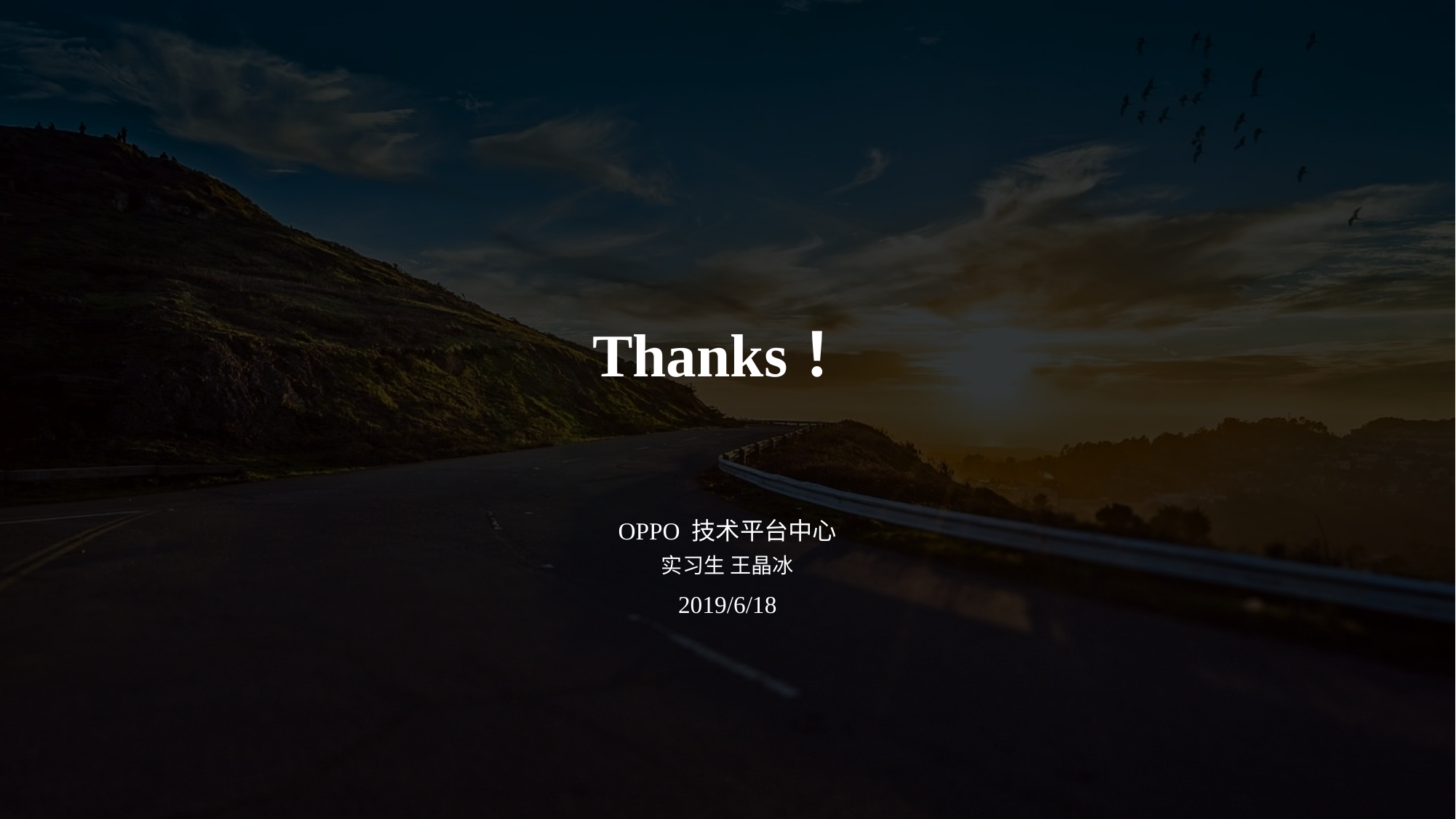

# Thanks！
OPPO 技术平台中心
实习生 王晶冰
2019/6/18